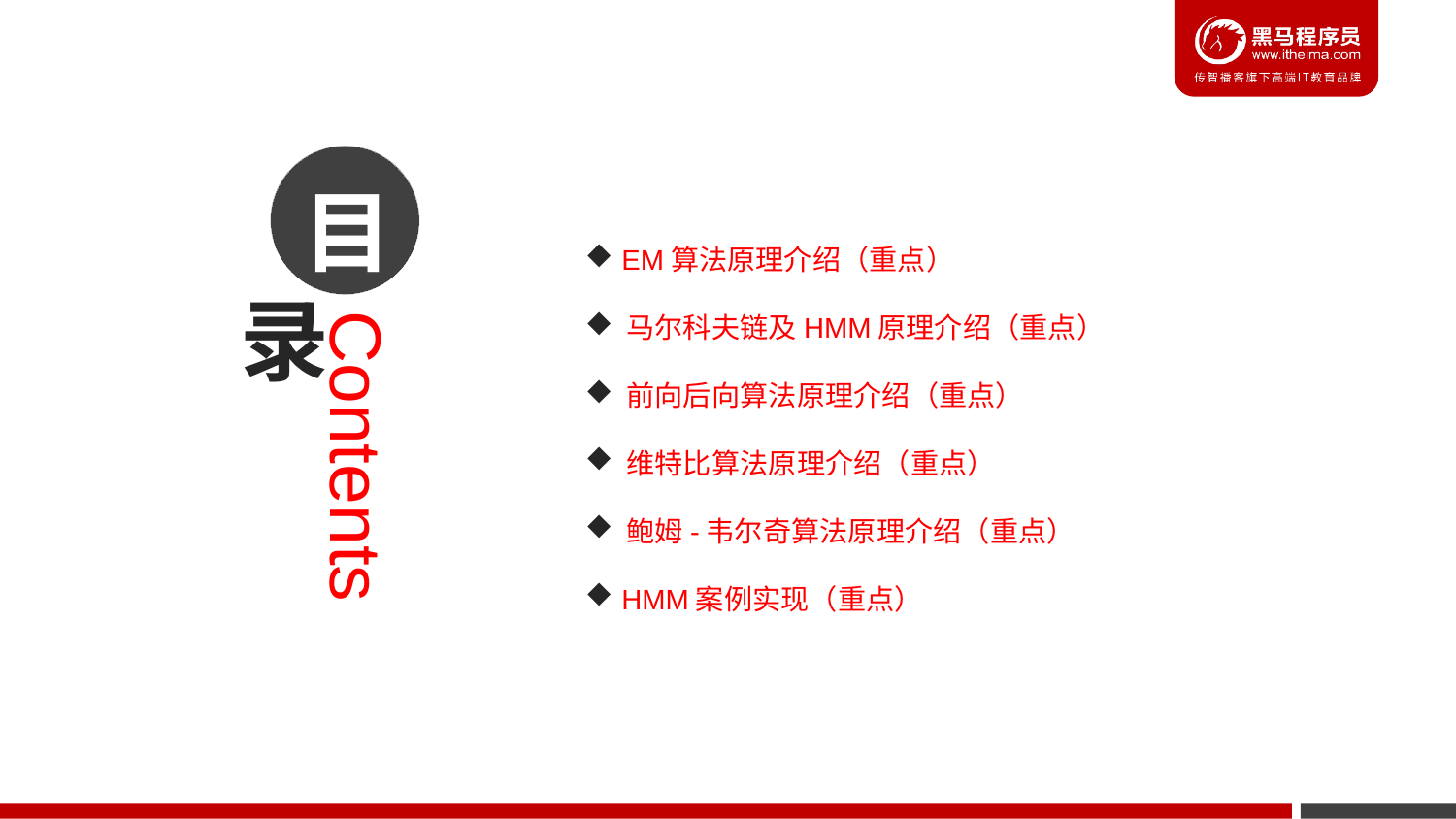

目
 EM算法原理介绍（重点）
 马尔科夫链及HMM原理介绍（重点）
 前向后向算法原理介绍（重点）
 维特比算法原理介绍（重点）
 鲍姆-韦尔奇算法原理介绍（重点）
 HMM案例实现（重点）
录
Contents